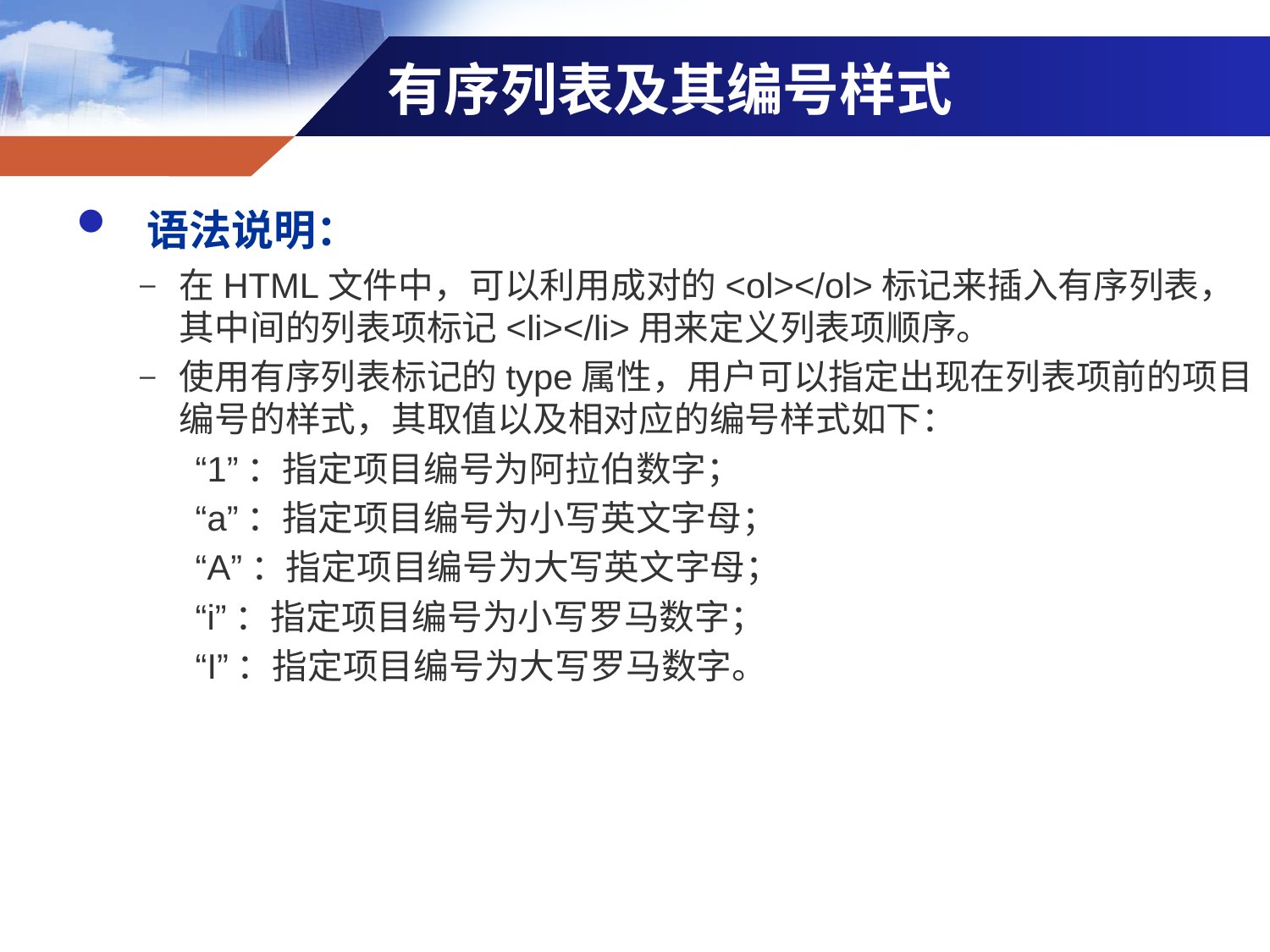

# 有序列表及其编号样式
 语法说明：
在HTML文件中，可以利用成对的<ol></ol>标记来插入有序列表，其中间的列表项标记<li></li>用来定义列表项顺序。
使用有序列表标记的type属性，用户可以指定出现在列表项前的项目编号的样式，其取值以及相对应的编号样式如下：
“1”：指定项目编号为阿拉伯数字；
“a”：指定项目编号为小写英文字母；
“A”：指定项目编号为大写英文字母；
“i”：指定项目编号为小写罗马数字；
“I”：指定项目编号为大写罗马数字。